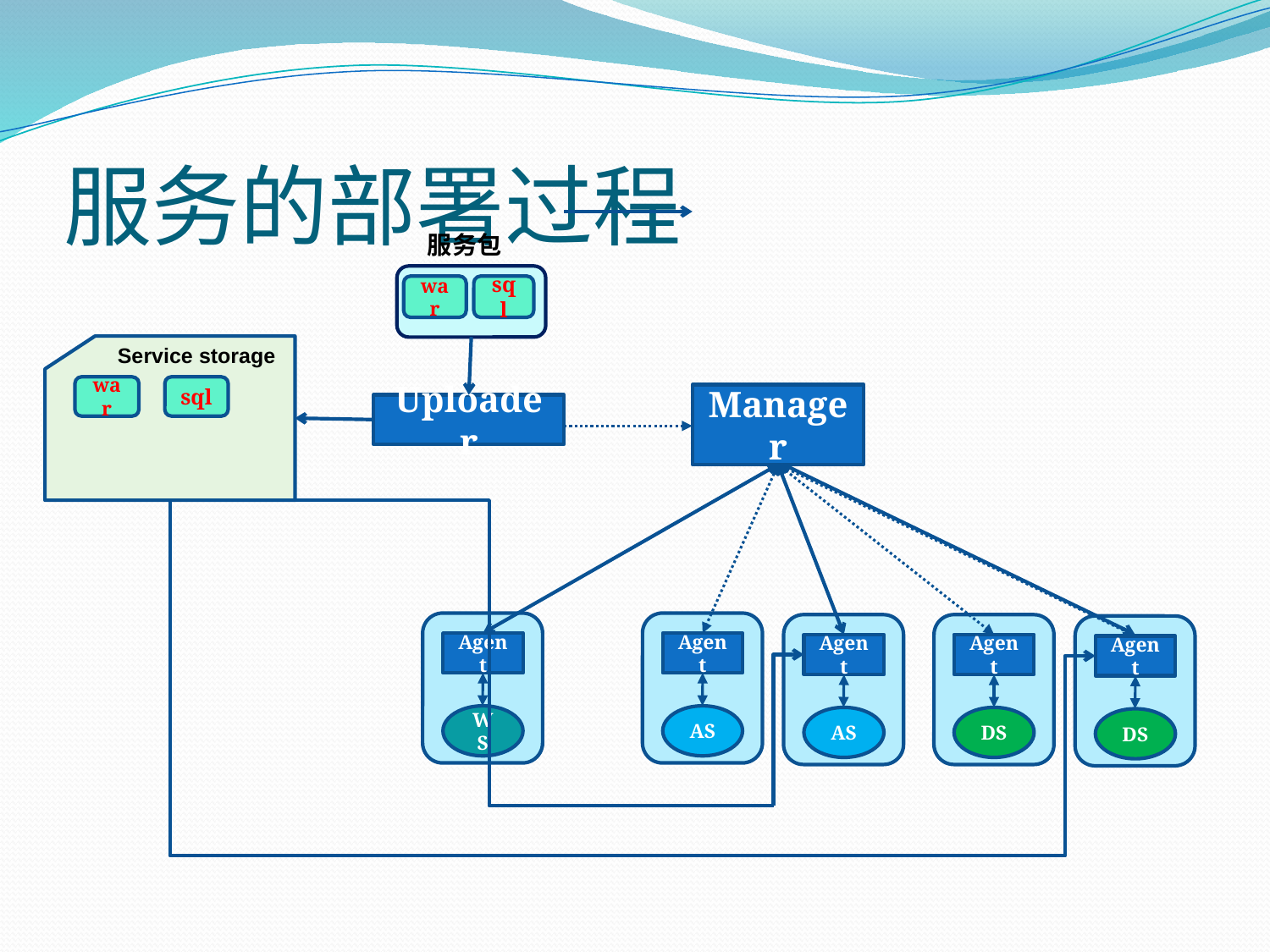

# 服务的部署过程
服务包

war
sql

Service storage
war
sql
Manager
Uploader

Agent
Agent
Agent
Agent
Agent
WS
AS
AS
DS
DS